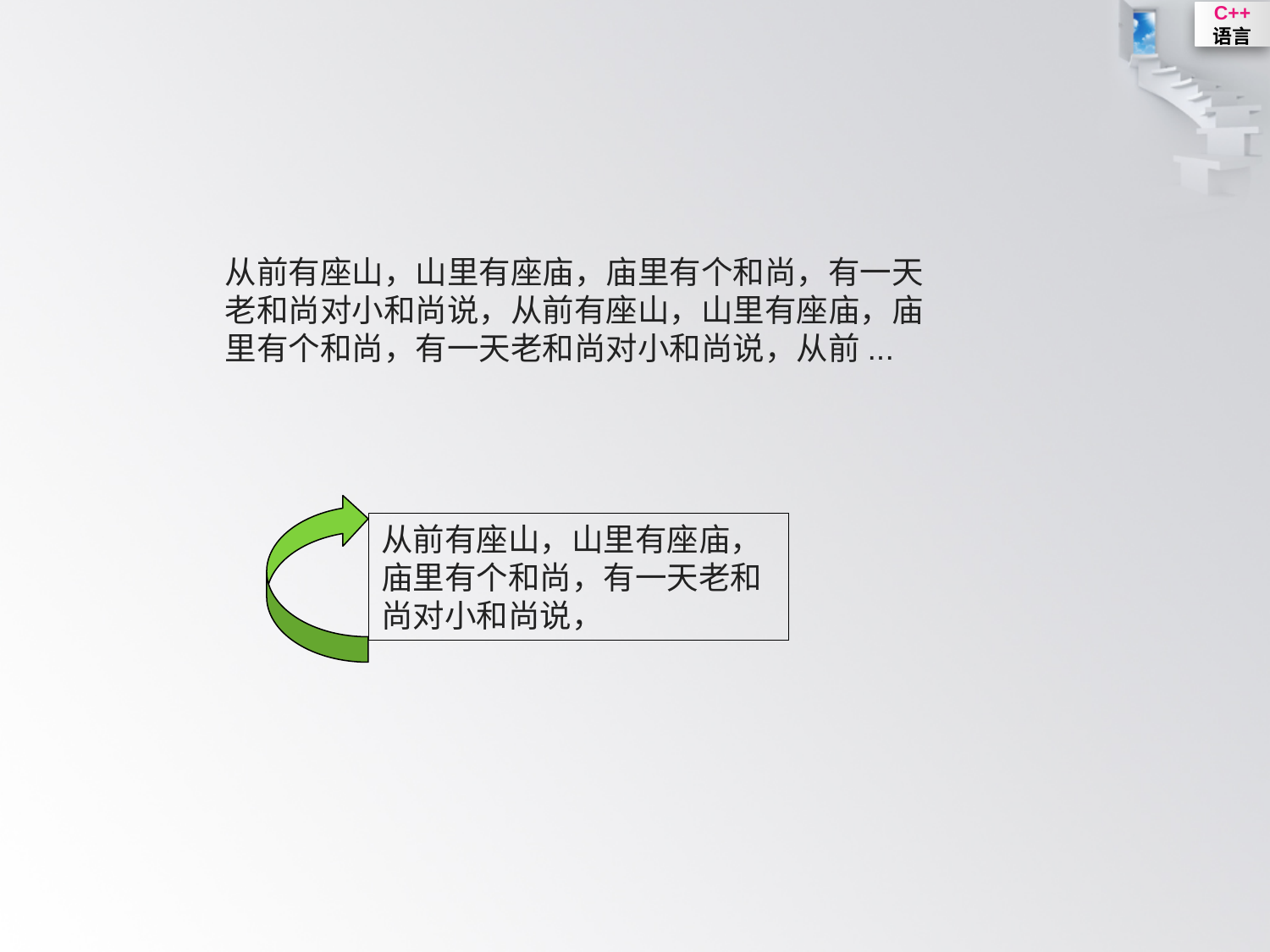

#
从前有座山，山里有座庙，庙里有个和尚，有一天老和尚对小和尚说，从前有座山，山里有座庙，庙里有个和尚，有一天老和尚对小和尚说，从前...

从前有座山，山里有座庙，庙里有个和尚，有一天老和尚对小和尚说，